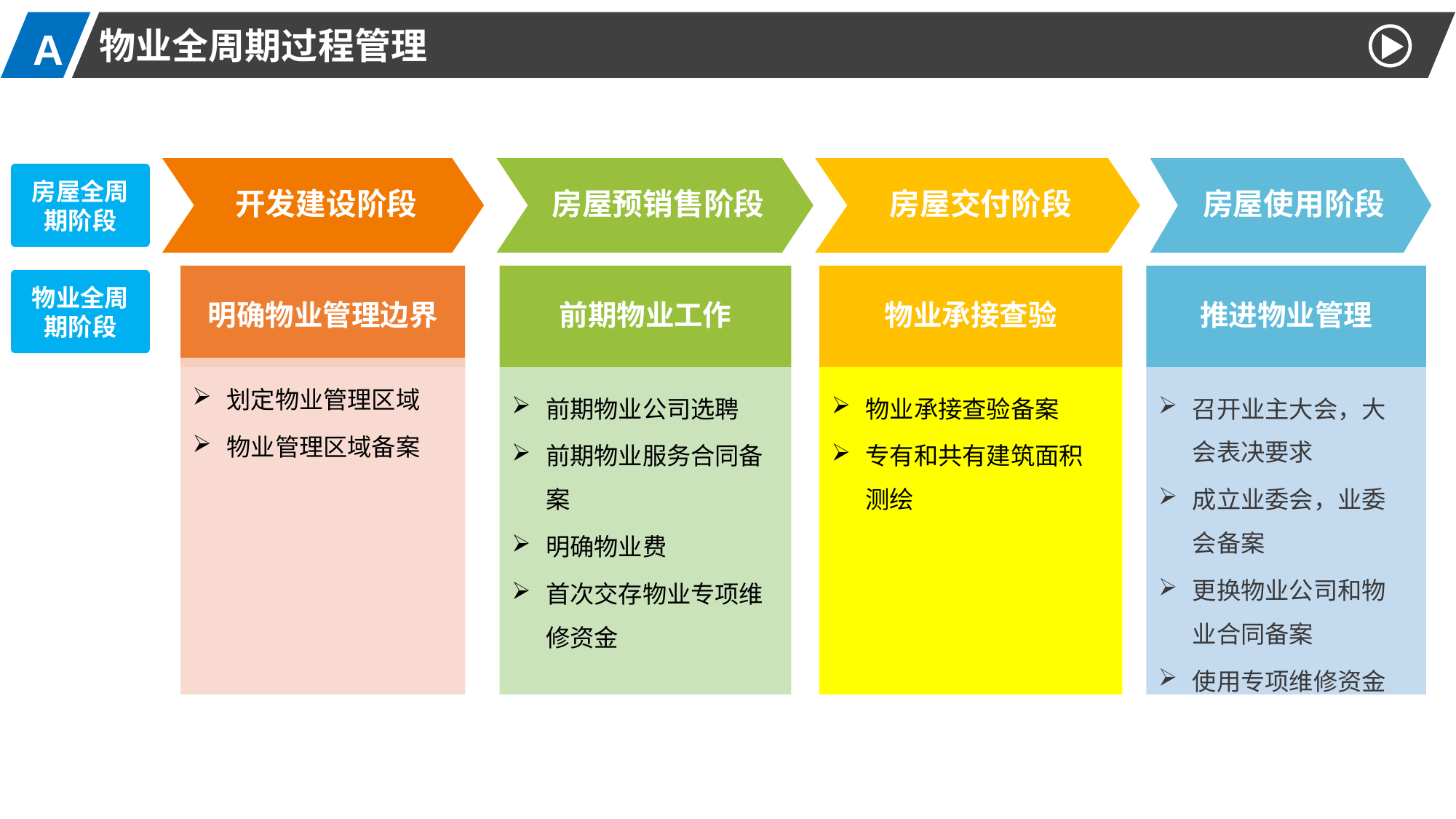

A
物业全周期过程管理

开发建设阶段
房屋预销售阶段
房屋使用阶段
房屋交付阶段
房屋全周期阶段
物业承接查验
明确物业管理边界
前期物业工作
推进物业管理
划定物业管理区域
物业管理区域备案
前期物业公司选聘
前期物业服务合同备案
明确物业费
首次交存物业专项维修资金
召开业主大会，大会表决要求
成立业委会，业委会备案
更换物业公司和物业合同备案
使用专项维修资金

物业全周期阶段
物业承接查验备案
专有和共有建筑面积测绘